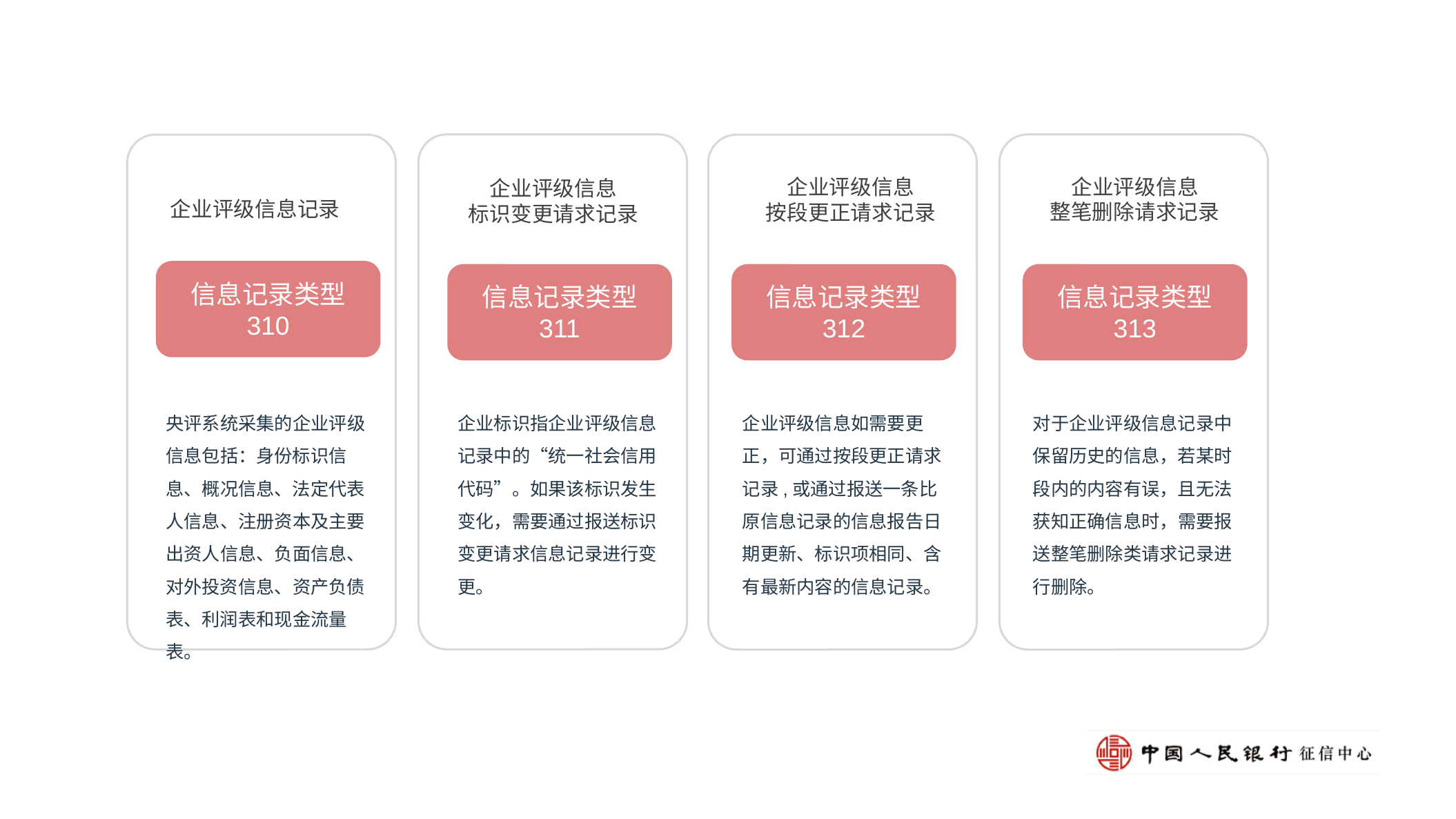

企业评级信息
整笔删除请求记录
企业评级信息
按段更正请求记录
企业评级信息
标识变更请求记录
企业评级信息记录
信息记录类型
310
信息记录类型
311
信息记录类型
312
信息记录类型
313
企业评级信息如需要更正，可通过按段更正请求记录,或通过报送一条比原信息记录的信息报告日期更新、标识项相同、含有最新内容的信息记录。
央评系统采集的企业评级信息包括：身份标识信息、概况信息、法定代表人信息、注册资本及主要出资人信息、负面信息、对外投资信息、资产负债表、利润表和现金流量表。
企业标识指企业评级信息记录中的“统一社会信用代码”。如果该标识发生变化，需要通过报送标识变更请求信息记录进行变更。
对于企业评级信息记录中保留历史的信息，若某时段内的内容有误，且无法获知正确信息时，需要报送整笔删除类请求记录进行删除。